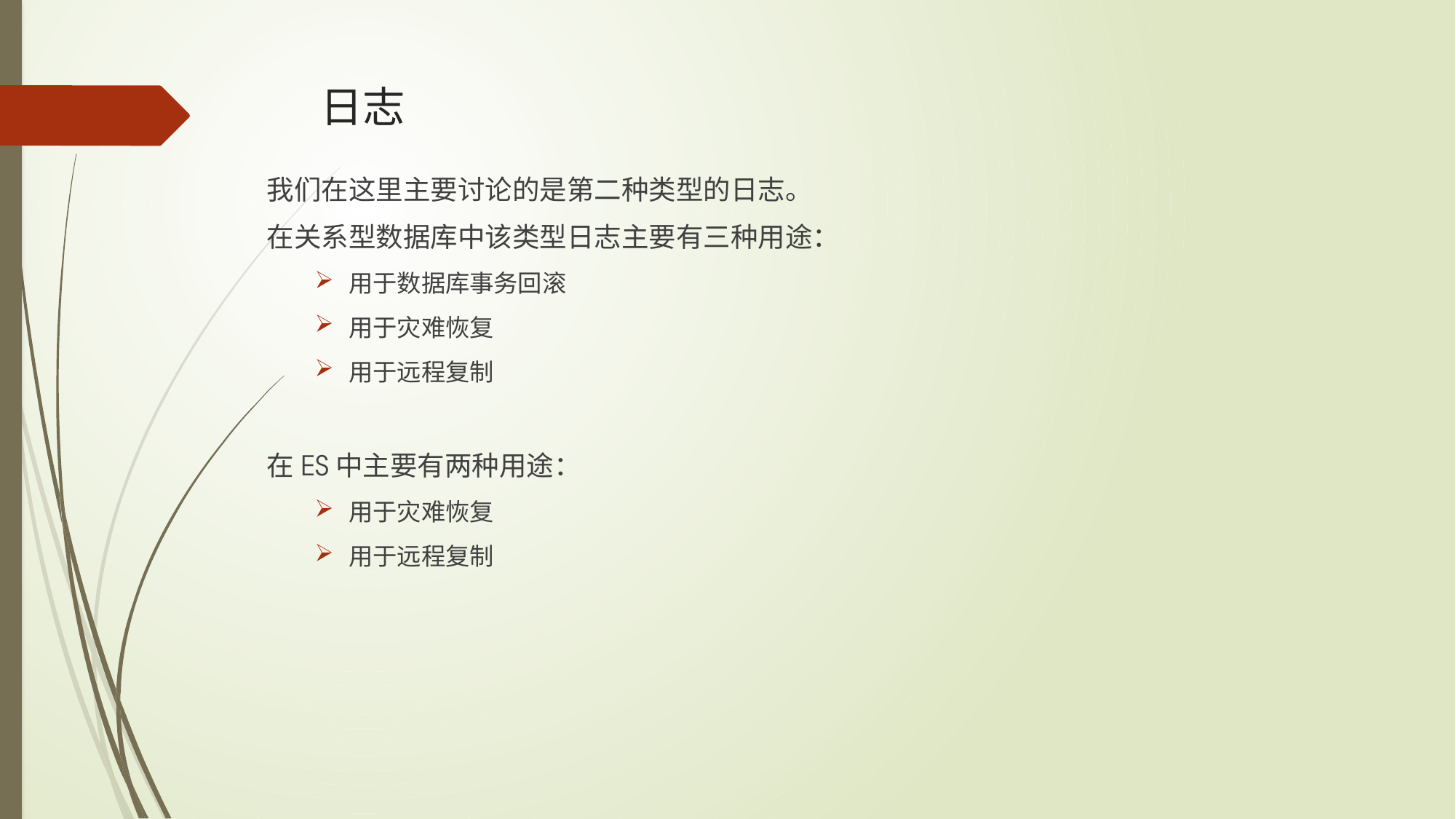

# 日志
我们在这里主要讨论的是第二种类型的日志。
在关系型数据库中该类型日志主要有三种用途：
用于数据库事务回滚
用于灾难恢复
用于远程复制

在ES中主要有两种用途：
用于灾难恢复
用于远程复制